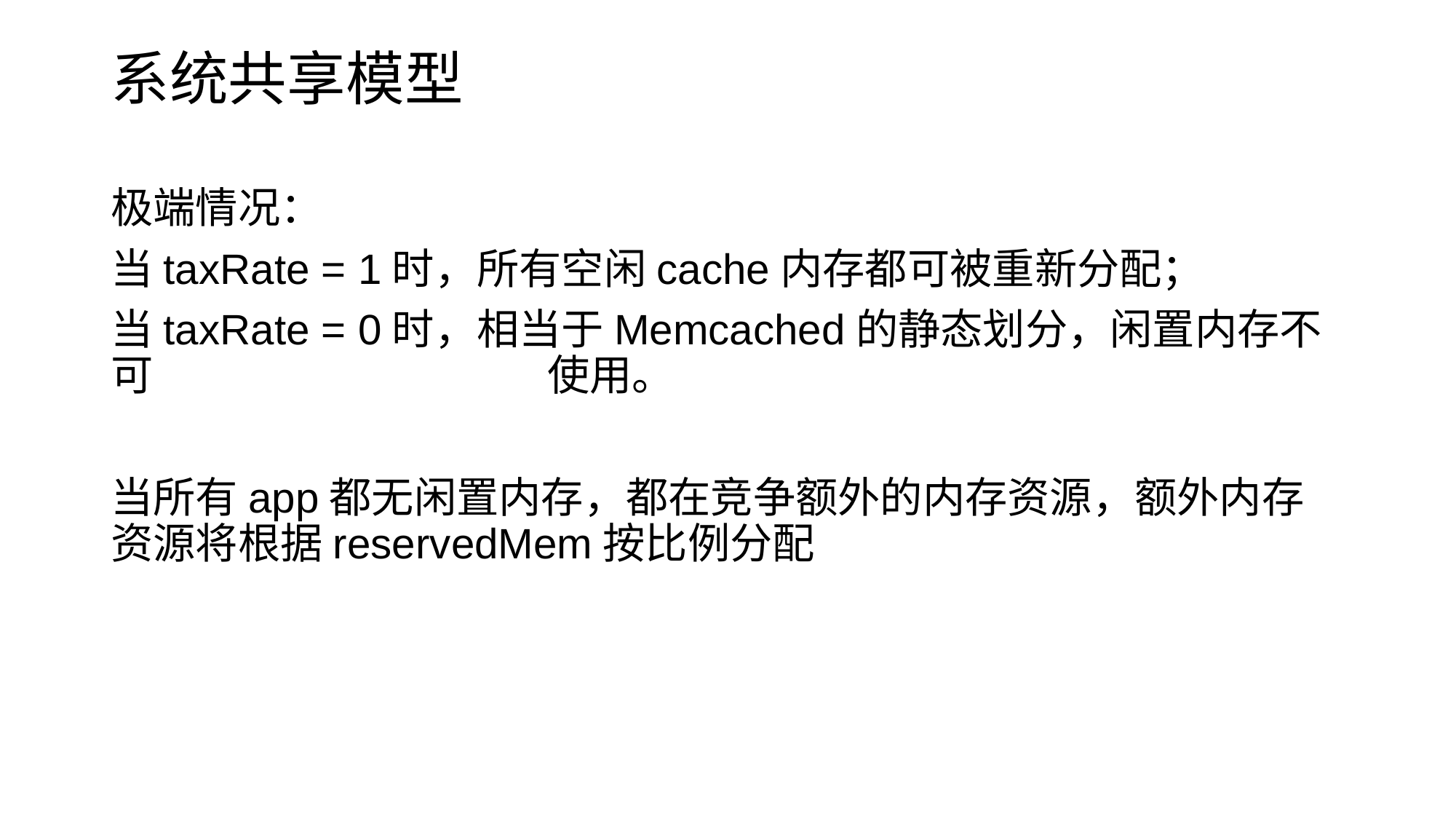

# 系统共享模型
极端情况：
当taxRate = 1时，所有空闲cache内存都可被重新分配；
当taxRate = 0时，相当于Memcached的静态划分，闲置内存不可				使用。

当所有app都无闲置内存，都在竞争额外的内存资源，额外内存资源将根据reservedMem按比例分配